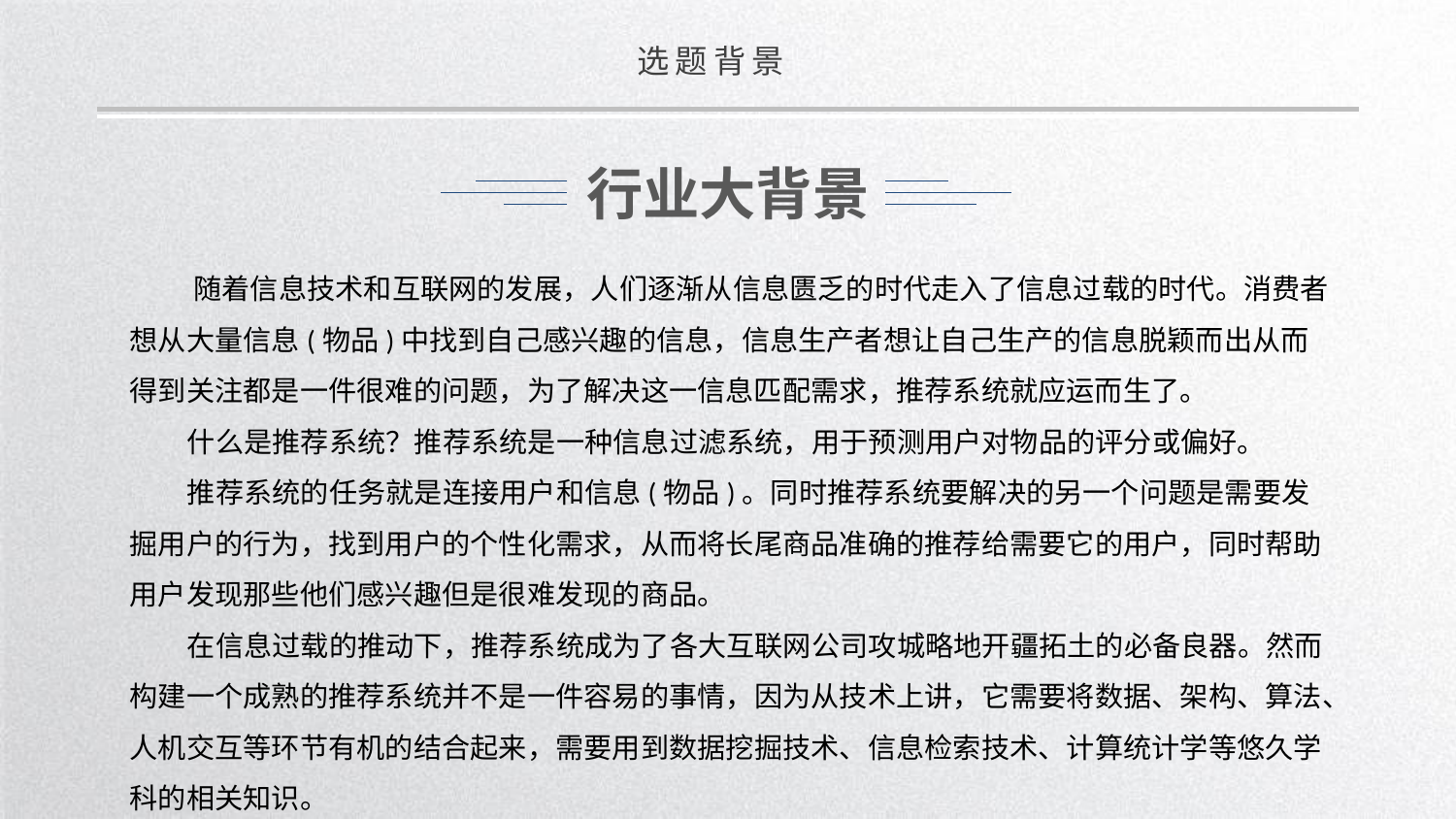

选题背景
行业大背景

         随着信息技术和互联网的发展，人们逐渐从信息匮乏的时代走入了信息过载的时代。消费者想从大量信息(物品)中找到自己感兴趣的信息，信息生产者想让自己生产的信息脱颖而出从而得到关注都是一件很难的问题，为了解决这一信息匹配需求，推荐系统就应运而生了。
        什么是推荐系统？推荐系统是一种信息过滤系统，用于预测用户对物品的评分或偏好。
        推荐系统的任务就是连接用户和信息(物品)。同时推荐系统要解决的另一个问题是需要发掘用户的行为，找到用户的个性化需求，从而将长尾商品准确的推荐给需要它的用户，同时帮助用户发现那些他们感兴趣但是很难发现的商品。
        在信息过载的推动下，推荐系统成为了各大互联网公司攻城略地开疆拓土的必备良器。然而构建一个成熟的推荐系统并不是一件容易的事情，因为从技术上讲，它需要将数据、架构、算法、人机交互等环节有机的结合起来，需要用到数据挖掘技术、信息检索技术、计算统计学等悠久学科的相关知识。